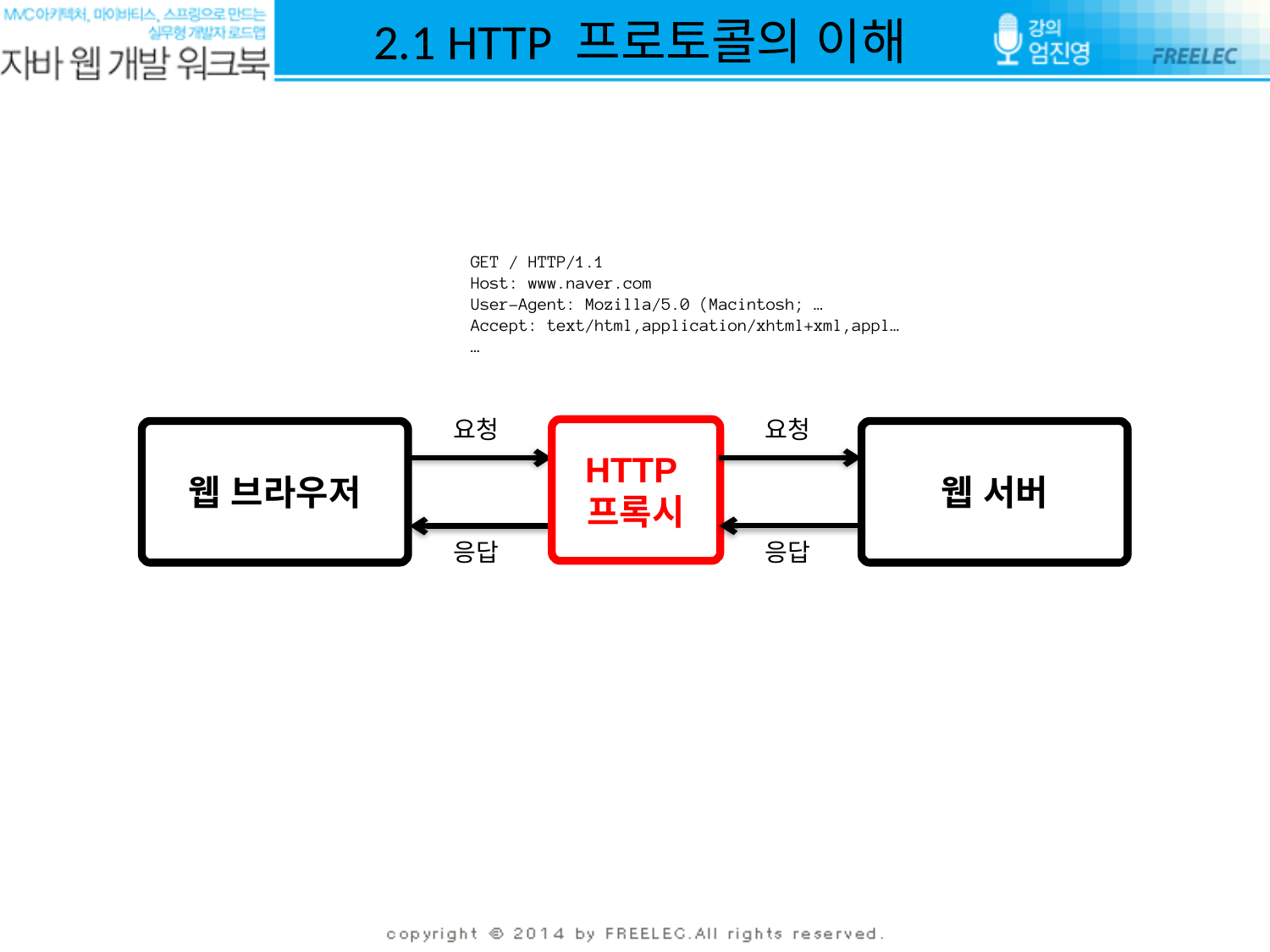

# 2.1 HTTP 프로토콜의 이해
GET / HTTP/1.1
Host: www.naver.com
User-Agent: Mozilla/5.0 (Macintosh; …
Accept: text/html,application/xhtml+xml,appl…
…
요청
요청
HTTP
프록시
웹 브라우저
웹 서버
응답
응답